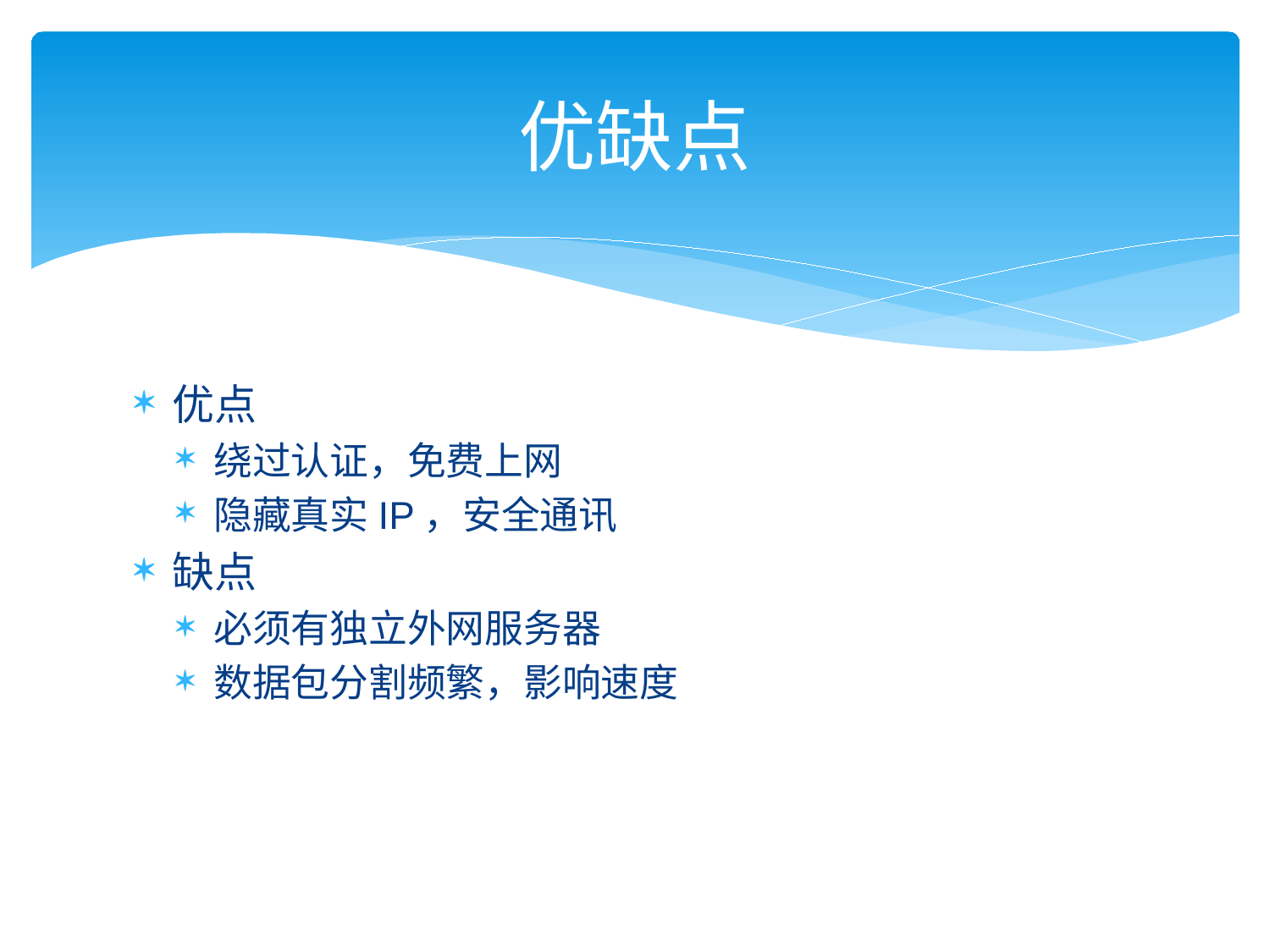

# 优缺点
优点
绕过认证，免费上网
隐藏真实IP，安全通讯
缺点
必须有独立外网服务器
数据包分割频繁，影响速度